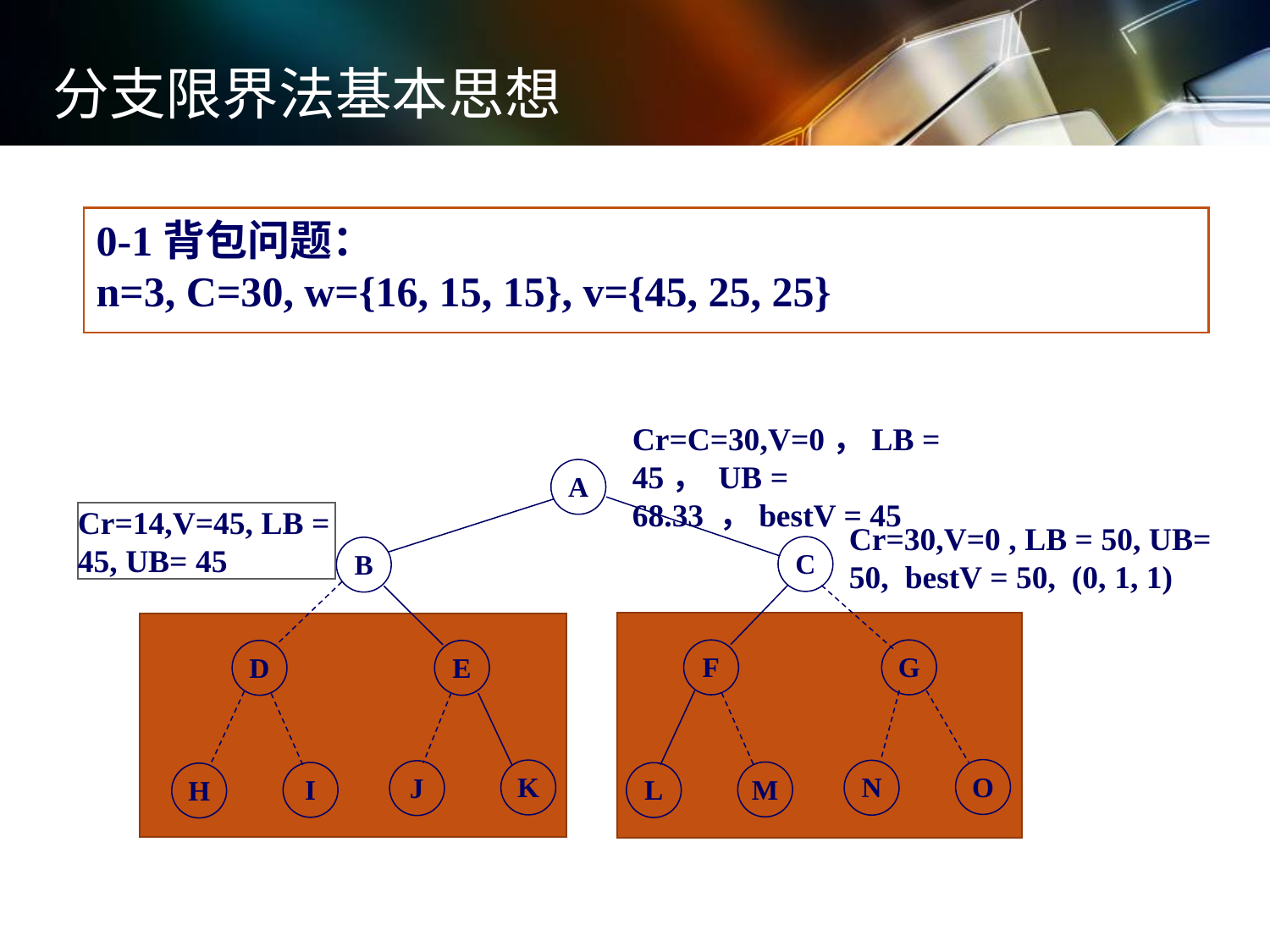

分支限界法基本思想
0-1背包问题：
n=3, C=30, w={16, 15, 15}, v={45, 25, 25}
Cr=C=30,V=0，LB = 45， UB = 68.33 ，bestV = 45

A

Cr=14,V=45, LB = 45, UB= 45
Cr=30,V=0 , LB = 50, UB= 50,  bestV = 50,  (0, 1, 1)

C

B

F

G

D

E

O

K

N

J

M

I

L

H